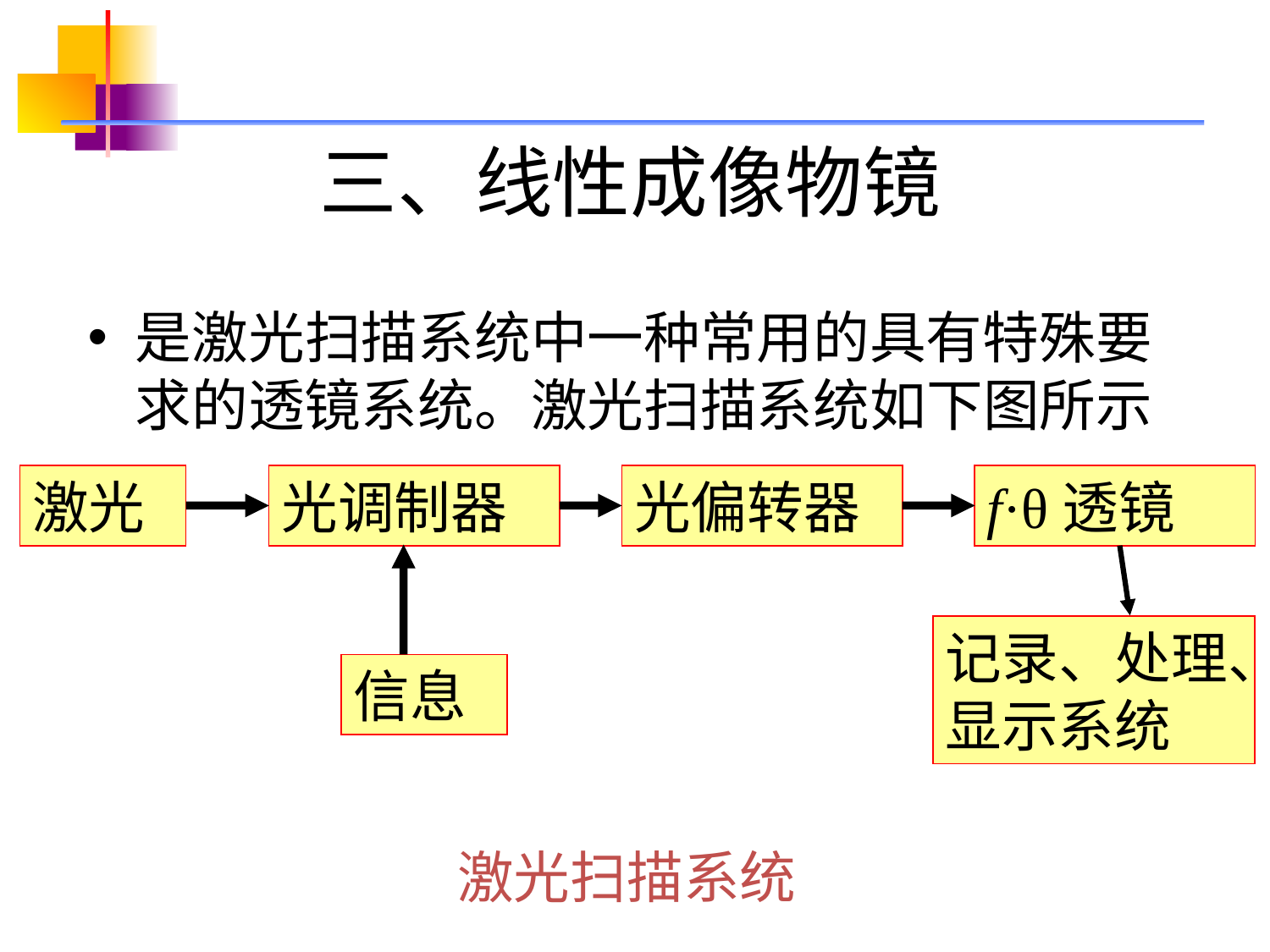

# 三、线性成像物镜
是激光扫描系统中一种常用的具有特殊要求的透镜系统。激光扫描系统如下图所示
激光
光调制器
光偏转器
f·θ透镜

记录、处理、显示系统
信息
激光扫描系统